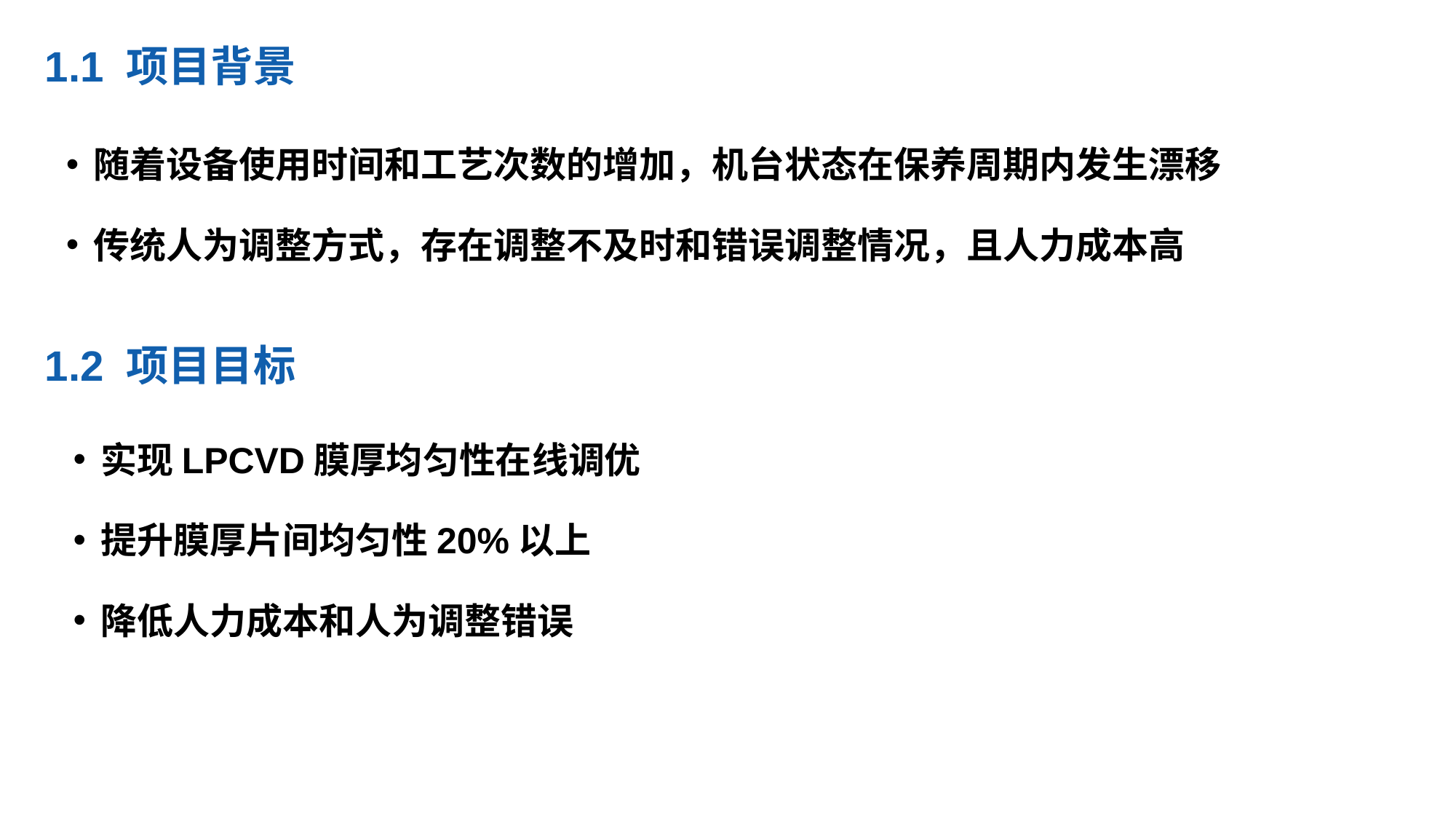

1.1 项目背景
随着设备使用时间和工艺次数的增加，机台状态在保养周期内发生漂移
传统人为调整方式，存在调整不及时和错误调整情况，且人力成本高
1.2 项目目标
实现LPCVD膜厚均匀性在线调优
提升膜厚片间均匀性20%以上
降低人力成本和人为调整错误